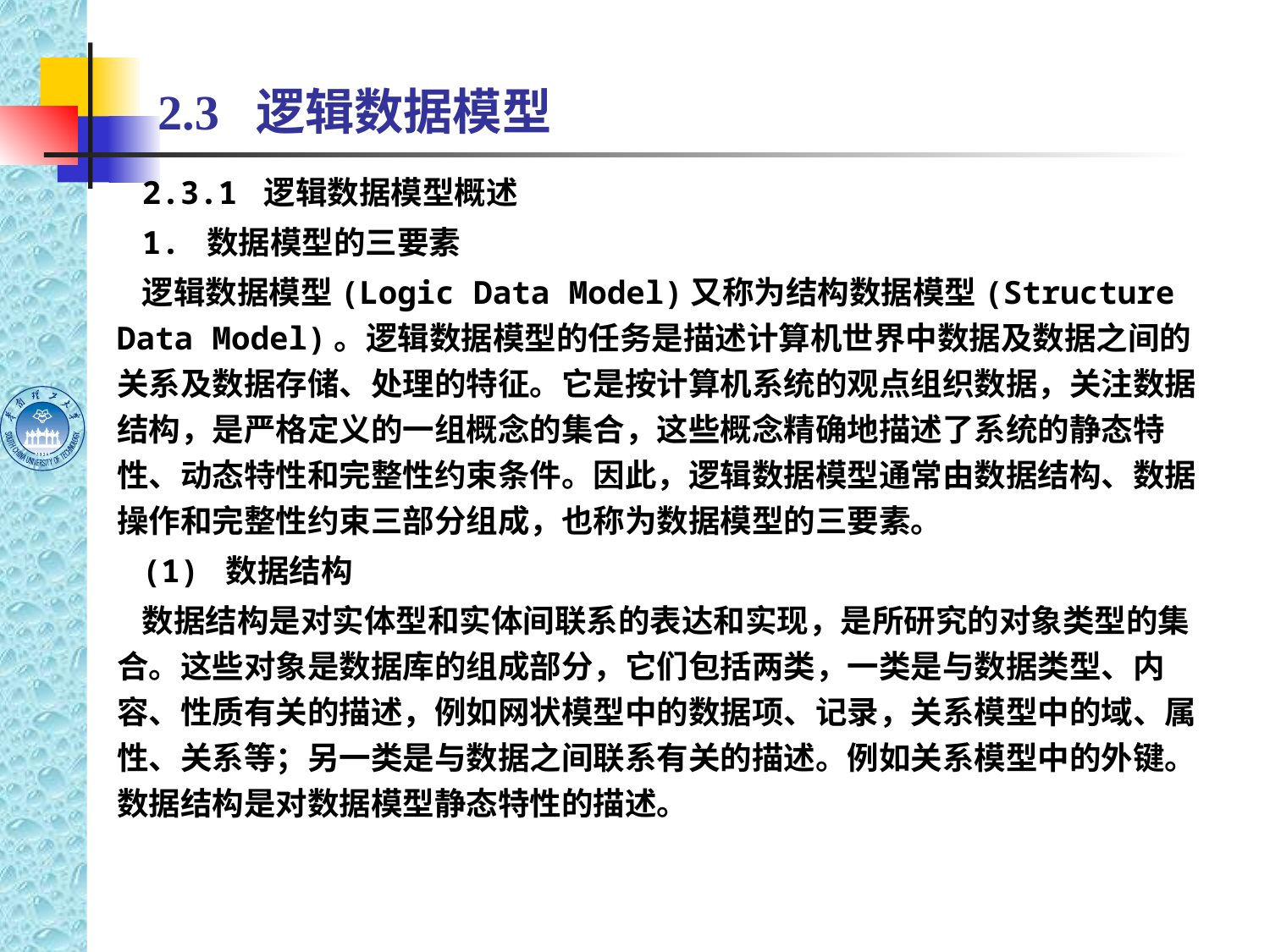

# 2.3  逻辑数据模型
2.3.1 逻辑数据模型概述
1. 数据模型的三要素
逻辑数据模型(Logic Data Model)又称为结构数据模型(Structure Data Model)。逻辑数据模型的任务是描述计算机世界中数据及数据之间的关系及数据存储、处理的特征。它是按计算机系统的观点组织数据，关注数据结构，是严格定义的一组概念的集合，这些概念精确地描述了系统的静态特性、动态特性和完整性约束条件。因此，逻辑数据模型通常由数据结构、数据操作和完整性约束三部分组成，也称为数据模型的三要素。
(1) 数据结构
数据结构是对实体型和实体间联系的表达和实现，是所研究的对象类型的集合。这些对象是数据库的组成部分，它们包括两类，一类是与数据类型、内容、性质有关的描述，例如网状模型中的数据项、记录，关系模型中的域、属性、关系等；另一类是与数据之间联系有关的描述。例如关系模型中的外键。数据结构是对数据模型静态特性的描述。